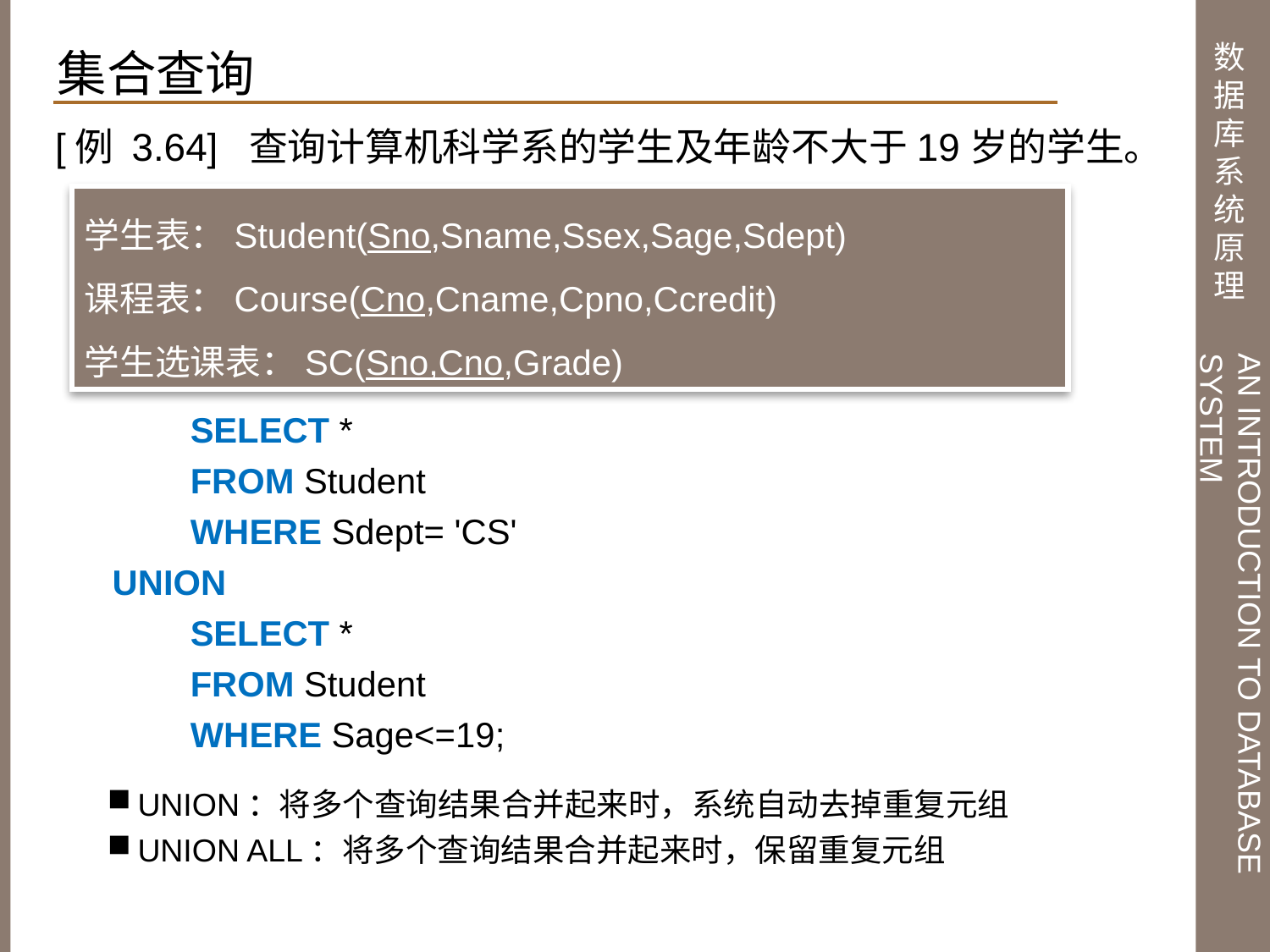

集合查询
[例 3.64]  查询计算机科学系的学生及年龄不大于19岁的学生。

学生表：Student(Sno,Sname,Ssex,Sage,Sdept)
课程表：Course(Cno,Cname,Cpno,Ccredit)
学生选课表：SC(Sno,Cno,Grade)
        SELECT *
        FROM Student
        WHERE Sdept= 'CS'
UNION
        SELECT *
        FROM Student
        WHERE Sage<=19;
UNION：将多个查询结果合并起来时，系统自动去掉重复元组
UNION ALL：将多个查询结果合并起来时，保留重复元组